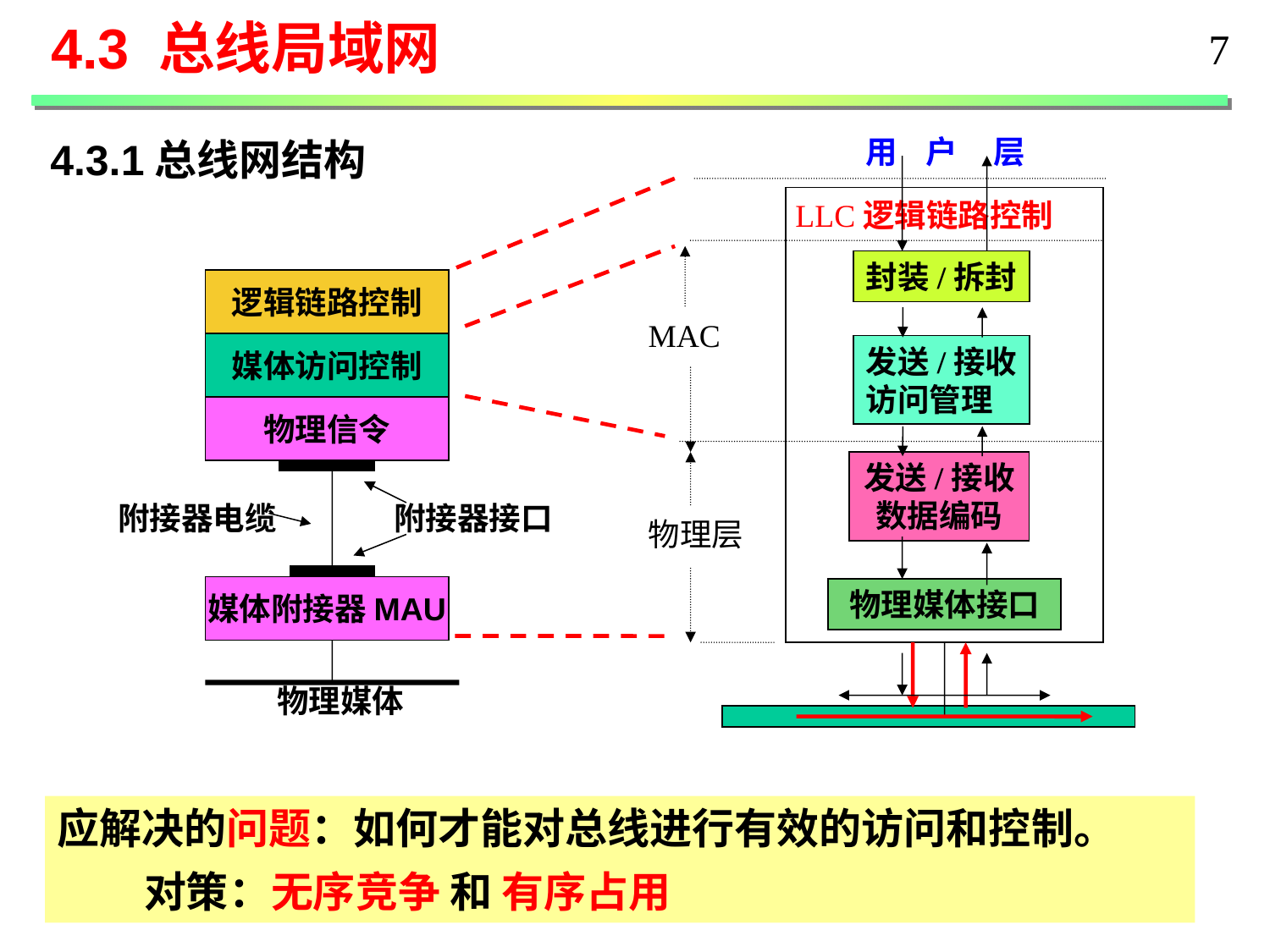

4.3 总线局域网
7

4.3.1总线网结构
用    户     层

LLC逻辑链路控制

封装/拆封
逻辑链路控制
媒体访问控制
物理信令

附接器电缆
附接器接口

媒体附接器MAU

物理媒体

MAC
发送/接收
访问管理

发送/接收
数据编码
物理层

物理媒体接口

应解决的问题：如何才能对总线进行有效的访问和控制。
        对策：无序竞争 和 有序占用